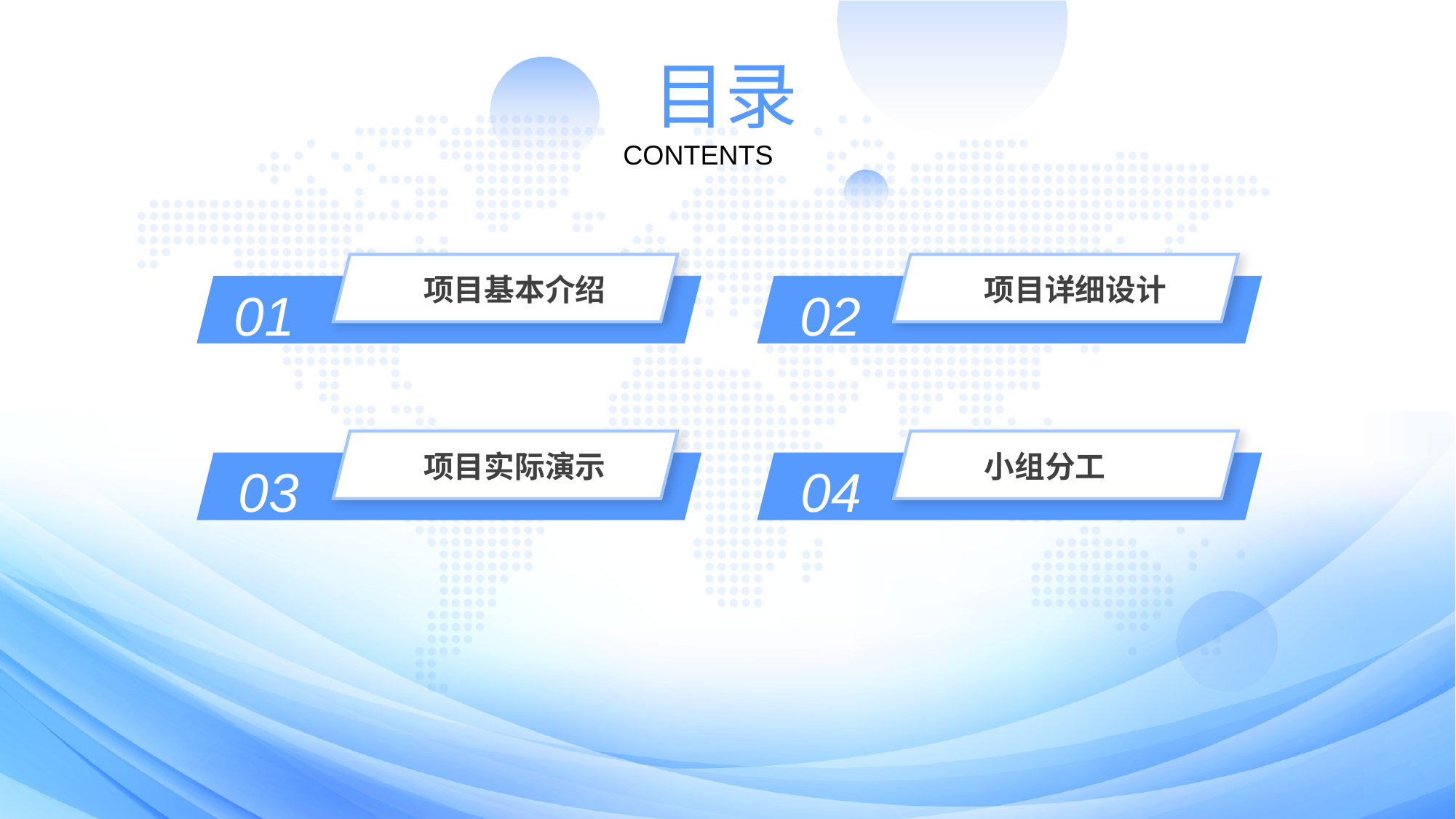

目录
CONTENTS

项目基本介绍
项目详细设计
01
02

项目实际演示
小组分工
03
04